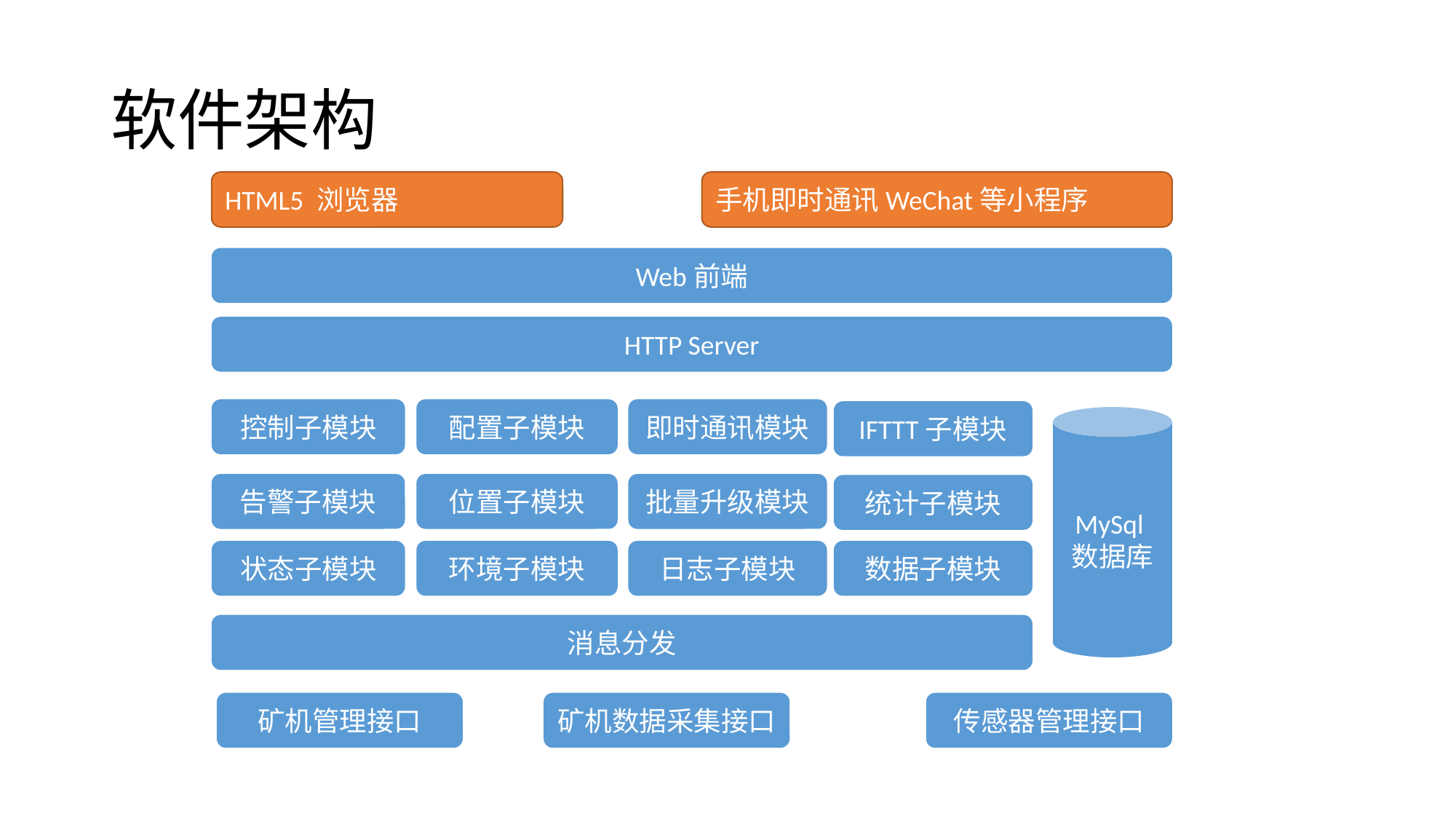

# 软件架构
HTML5 浏览器
手机即时通讯WeChat等小程序
Web前端
HTTP Server
控制子模块
配置子模块
即时通讯模块
IFTTT子模块
MySql数据库
告警子模块
位置子模块
批量升级模块
统计子模块
状态子模块
环境子模块
日志子模块
数据子模块
消息分发
矿机管理接口
矿机数据采集接口
传感器管理接口